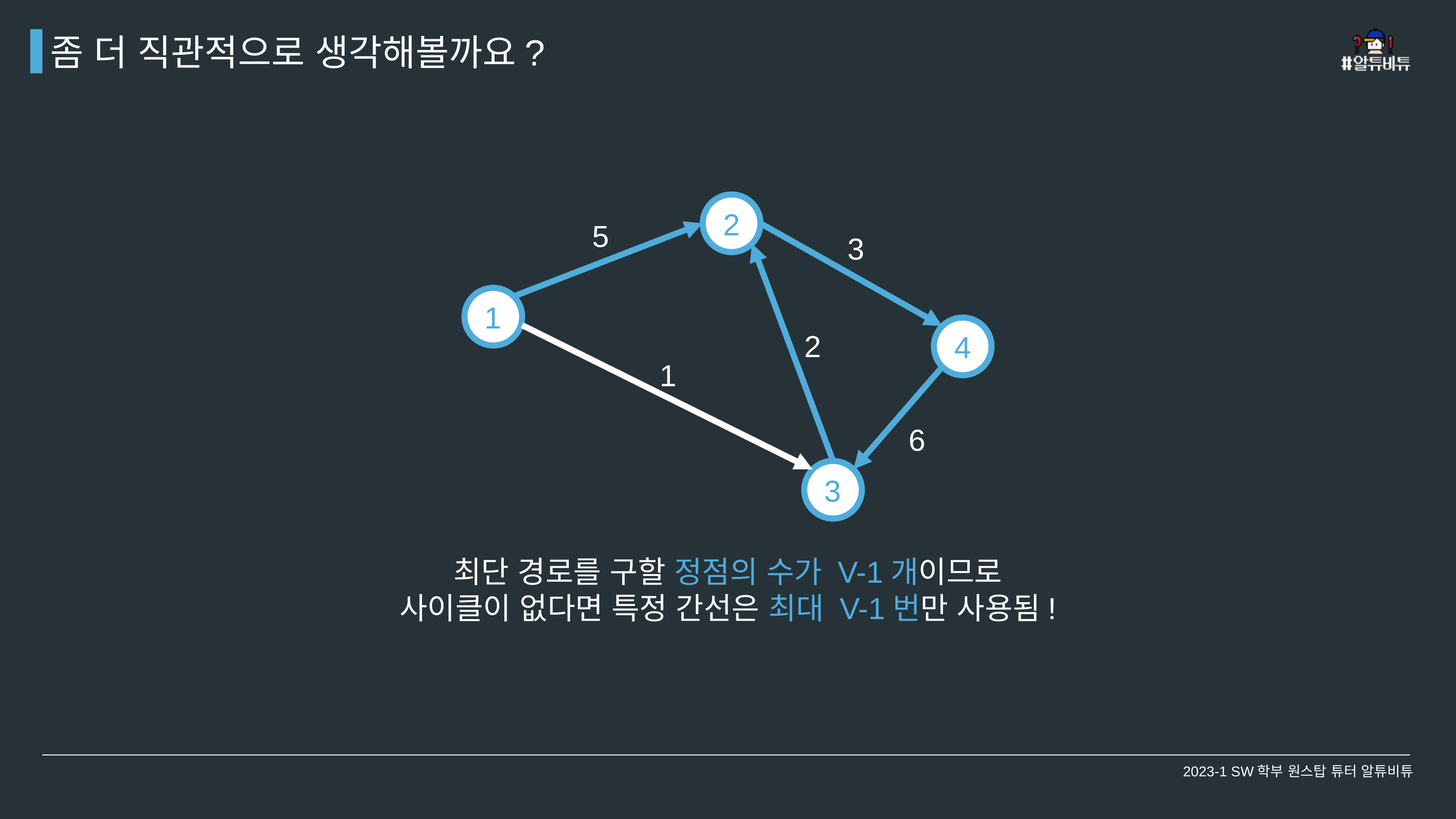

좀 더 직관적으로 생각해볼까요?
2
5
3
1
4
2
1
6
3
최단 경로를 구할 정점의 수가 V-1개이므로
사이클이 없다면 특정 간선은 최대 V-1번만 사용됨!
2023-1 SW학부 원스탑 튜터 알튜비튜